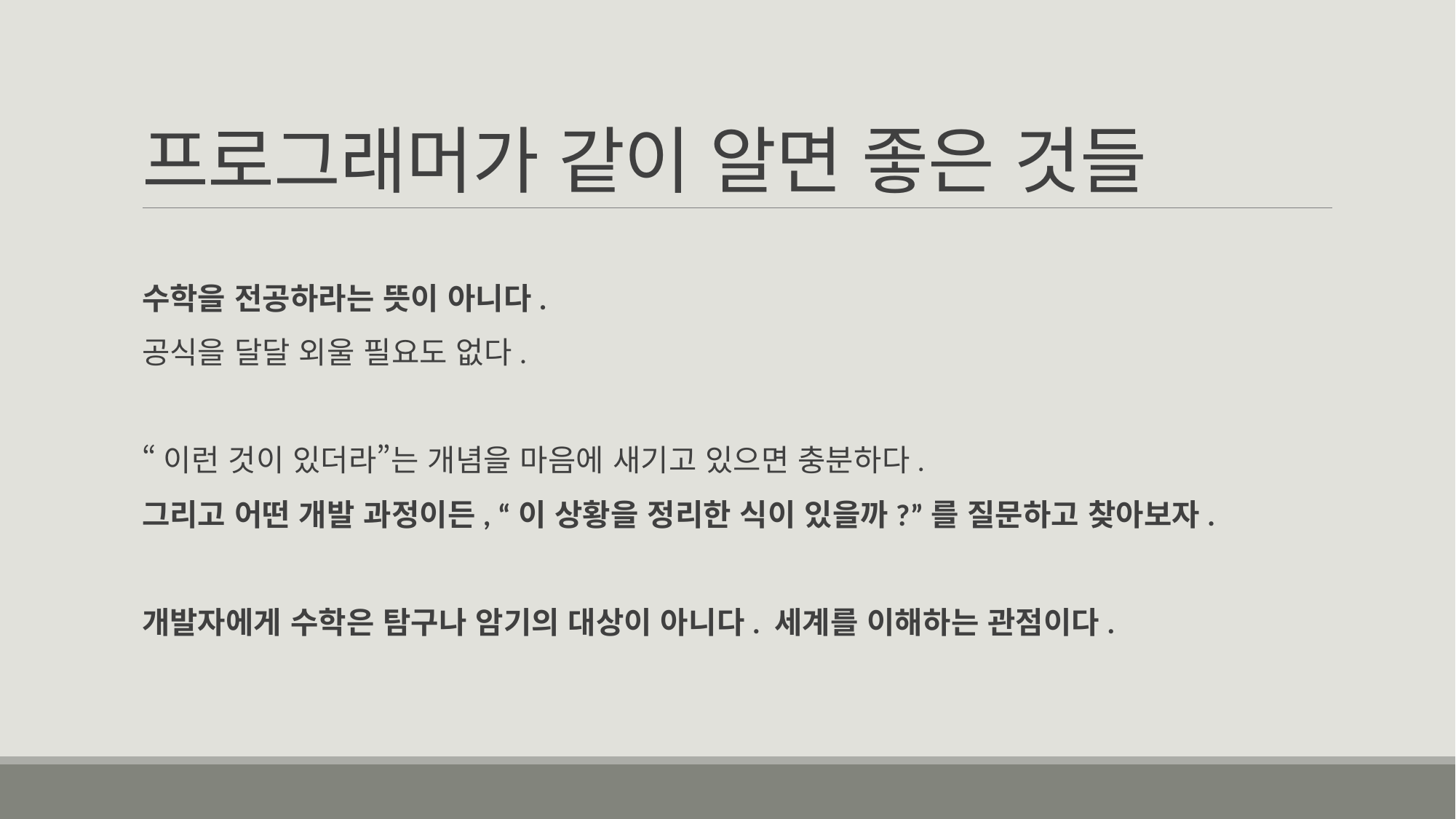

# 프로그래머가 같이 알면 좋은 것들

수학을 전공하라는 뜻이 아니다.
공식을 달달 외울 필요도 없다.

“이런 것이 있더라”는 개념을 마음에 새기고 있으면 충분하다.
그리고 어떤 개발 과정이든, “이 상황을 정리한 식이 있을까?”를 질문하고 찾아보자.

개발자에게 수학은 탐구나 암기의 대상이 아니다. 세계를 이해하는 관점이다.